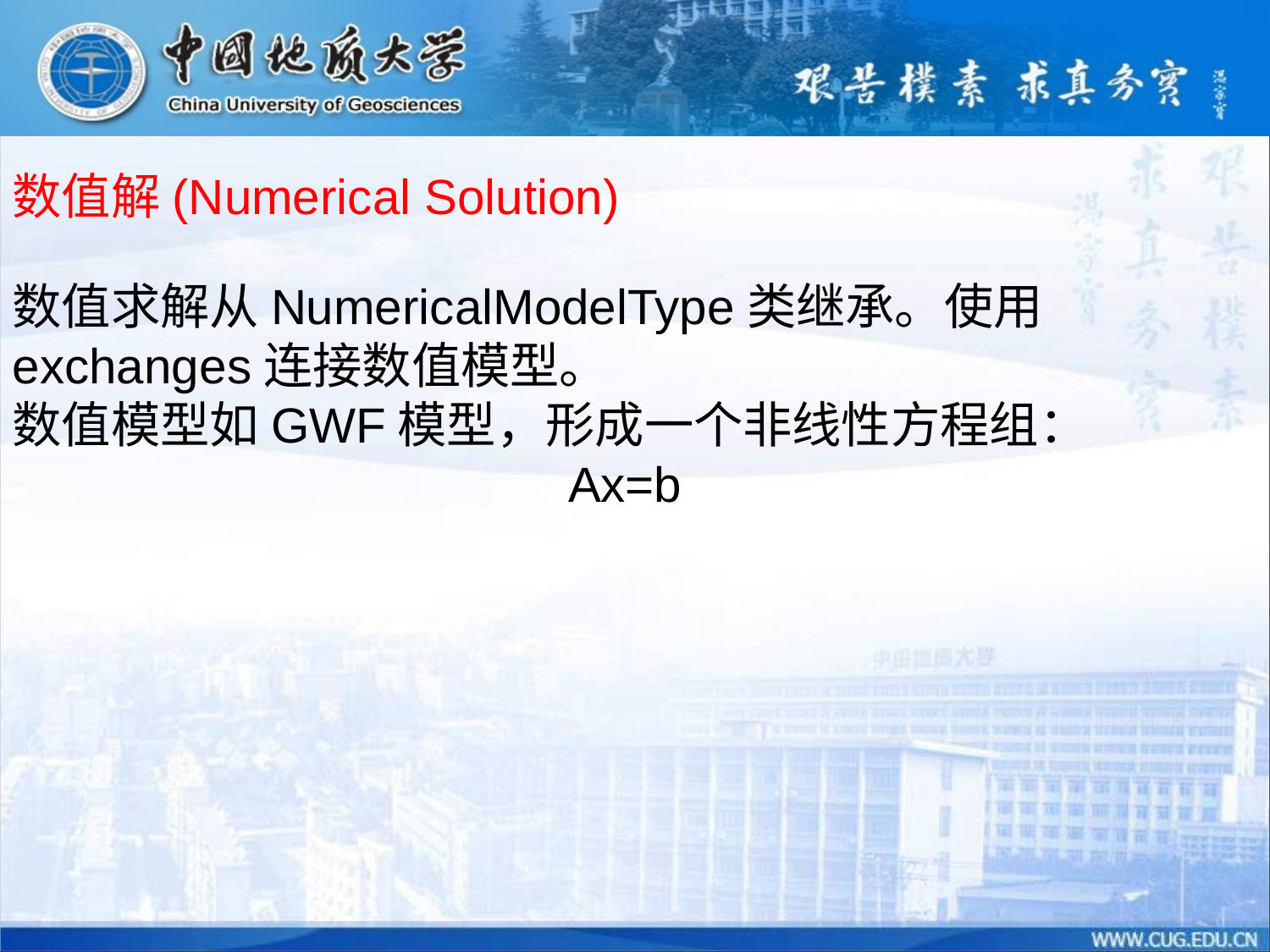

数值解(Numerical Solution)

数值求解从NumericalModelType类继承。使用exchanges连接数值模型。
数值模型如GWF模型，形成一个非线性方程组：
Ax=b